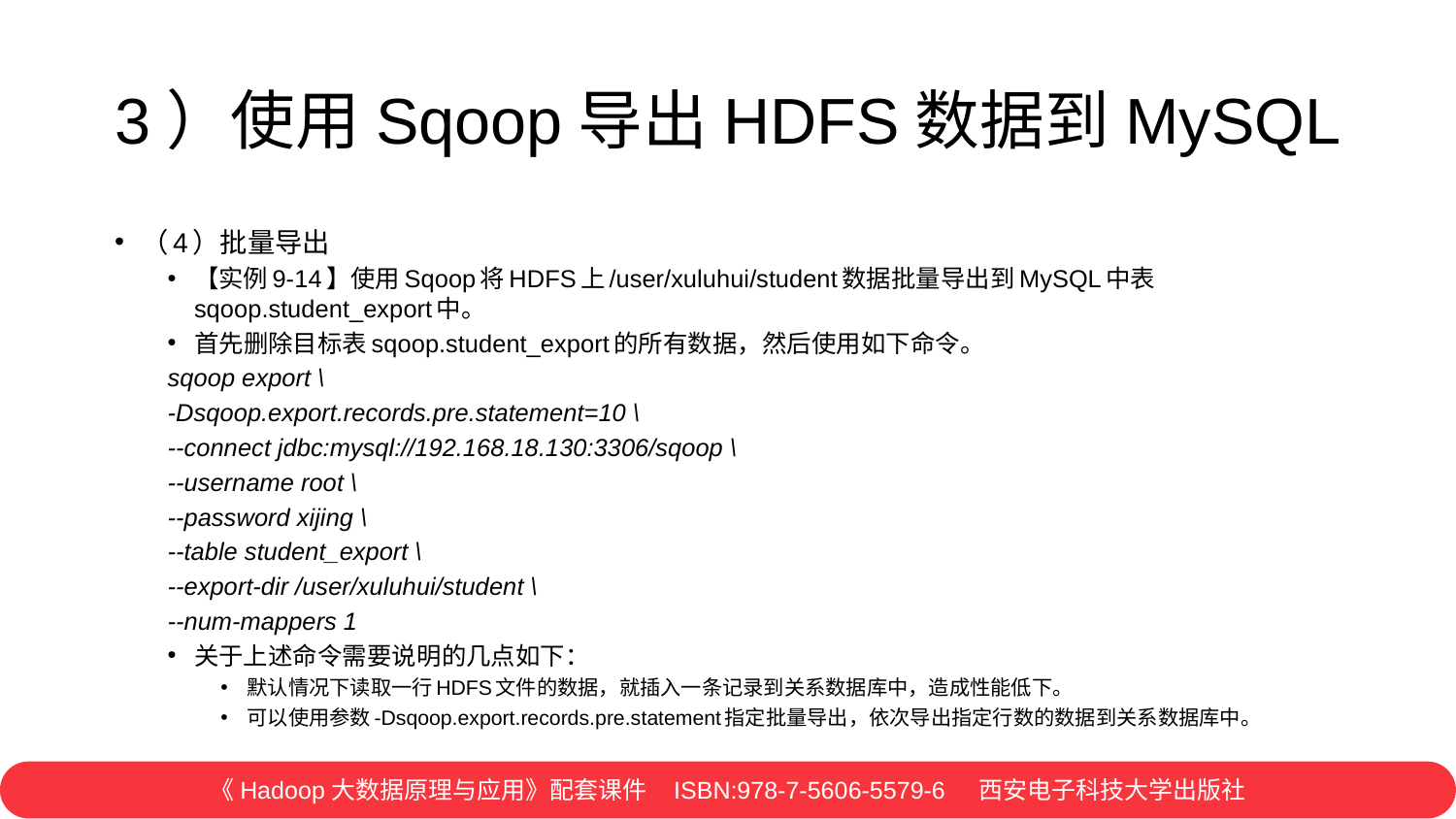

# 3）使用Sqoop导出HDFS数据到MySQL
（4）批量导出
【实例9-14】使用Sqoop将HDFS上/user/xuluhui/student数据批量导出到MySQL中表sqoop.student_export中。
首先删除目标表sqoop.student_export的所有数据，然后使用如下命令。
sqoop export \
-Dsqoop.export.records.pre.statement=10 \
--connect jdbc:mysql://192.168.18.130:3306/sqoop \
--username root \
--password xijing \
--table student_export \
--export-dir /user/xuluhui/student \
--num-mappers 1
关于上述命令需要说明的几点如下：
默认情况下读取一行HDFS文件的数据，就插入一条记录到关系数据库中，造成性能低下。
可以使用参数-Dsqoop.export.records.pre.statement指定批量导出，依次导出指定行数的数据到关系数据库中。